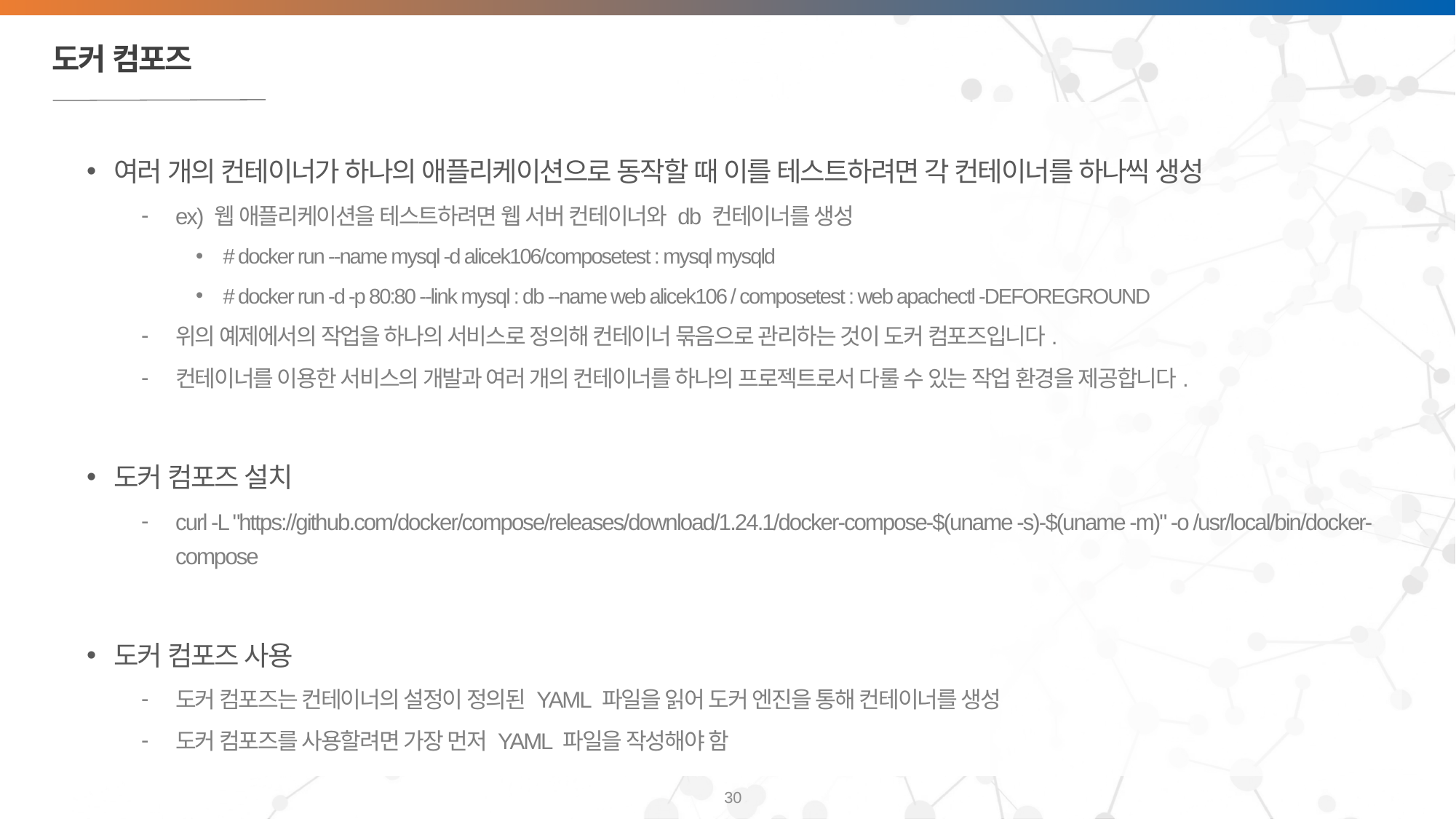

# 도커 컴포즈

여러 개의 컨테이너가 하나의 애플리케이션으로 동작할 때 이를 테스트하려면 각 컨테이너를 하나씩 생성
ex) 웹 애플리케이션을 테스트하려면 웹 서버 컨테이너와 db 컨테이너를 생성
# docker run --name mysql -d alicek106/composetest : mysql mysqld
# docker run -d -p 80:80 --link mysql : db --name web alicek106 / composetest : web apachectl -DEFOREGROUND
위의 예제에서의 작업을 하나의 서비스로 정의해 컨테이너 묶음으로 관리하는 것이 도커 컴포즈입니다.
컨테이너를 이용한 서비스의 개발과 여러 개의 컨테이너를 하나의 프로젝트로서 다룰 수 있는 작업 환경을 제공합니다.

도커 컴포즈 설치
curl -L "https://github.com/docker/compose/releases/download/1.24.1/docker-compose-$(uname -s)-$(uname -m)" -o /usr/local/bin/docker-compose

도커 컴포즈 사용
도커 컴포즈는 컨테이너의 설정이 정의된 YAML 파일을 읽어 도커 엔진을 통해 컨테이너를 생성
도커 컴포즈를 사용할려면 가장 먼저 YAML 파일을 작성해야 함
30